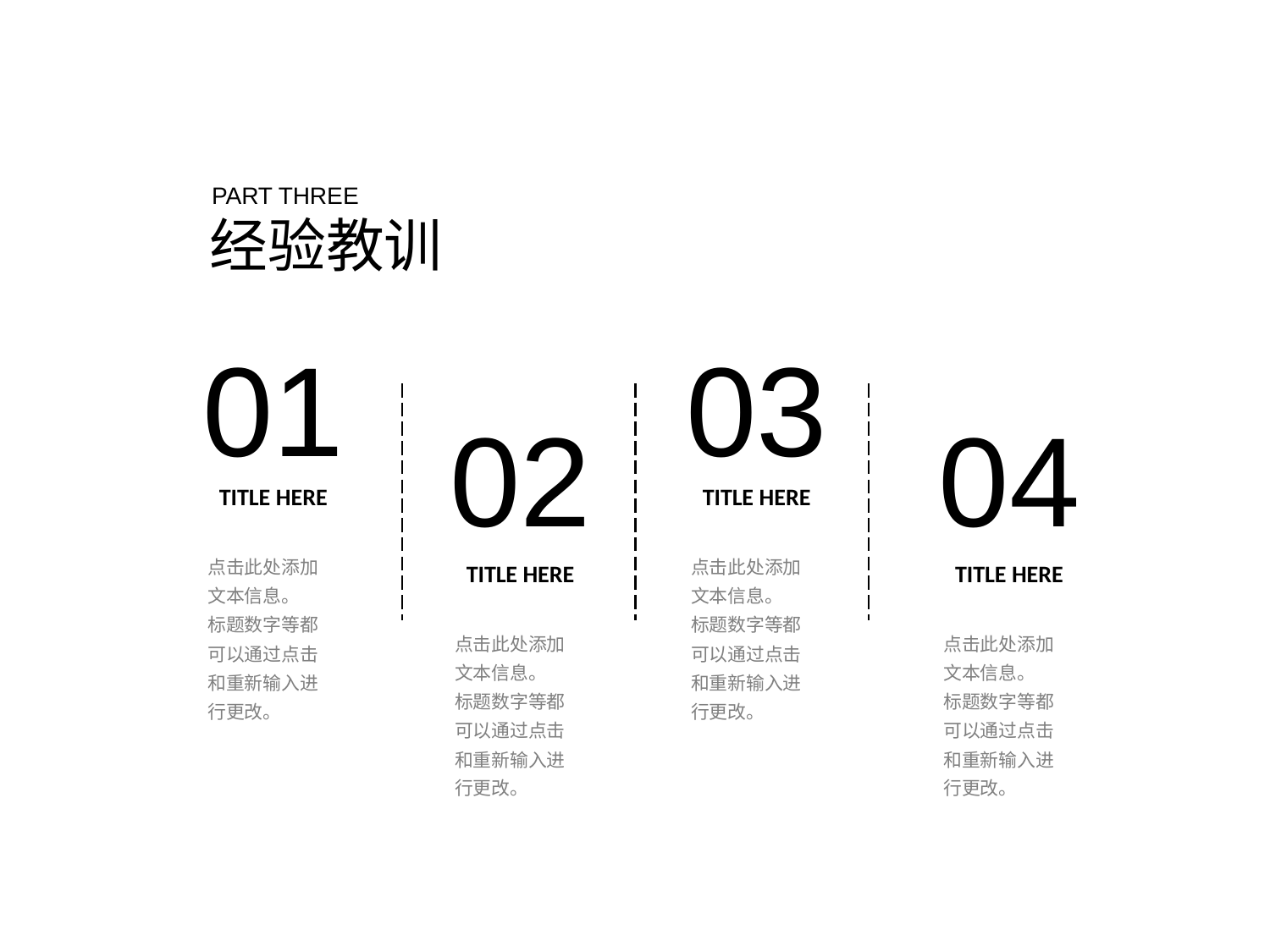

PART THREE
 经验教训
01
03
02
04
TITLE HERE
TITLE HERE
点击此处添加文本信息。
标题数字等都可以通过点击和重新输入进行更改。
点击此处添加文本信息。
标题数字等都可以通过点击和重新输入进行更改。
TITLE HERE
TITLE HERE
点击此处添加文本信息。
标题数字等都可以通过点击和重新输入进行更改。
点击此处添加文本信息。
标题数字等都可以通过点击和重新输入进行更改。